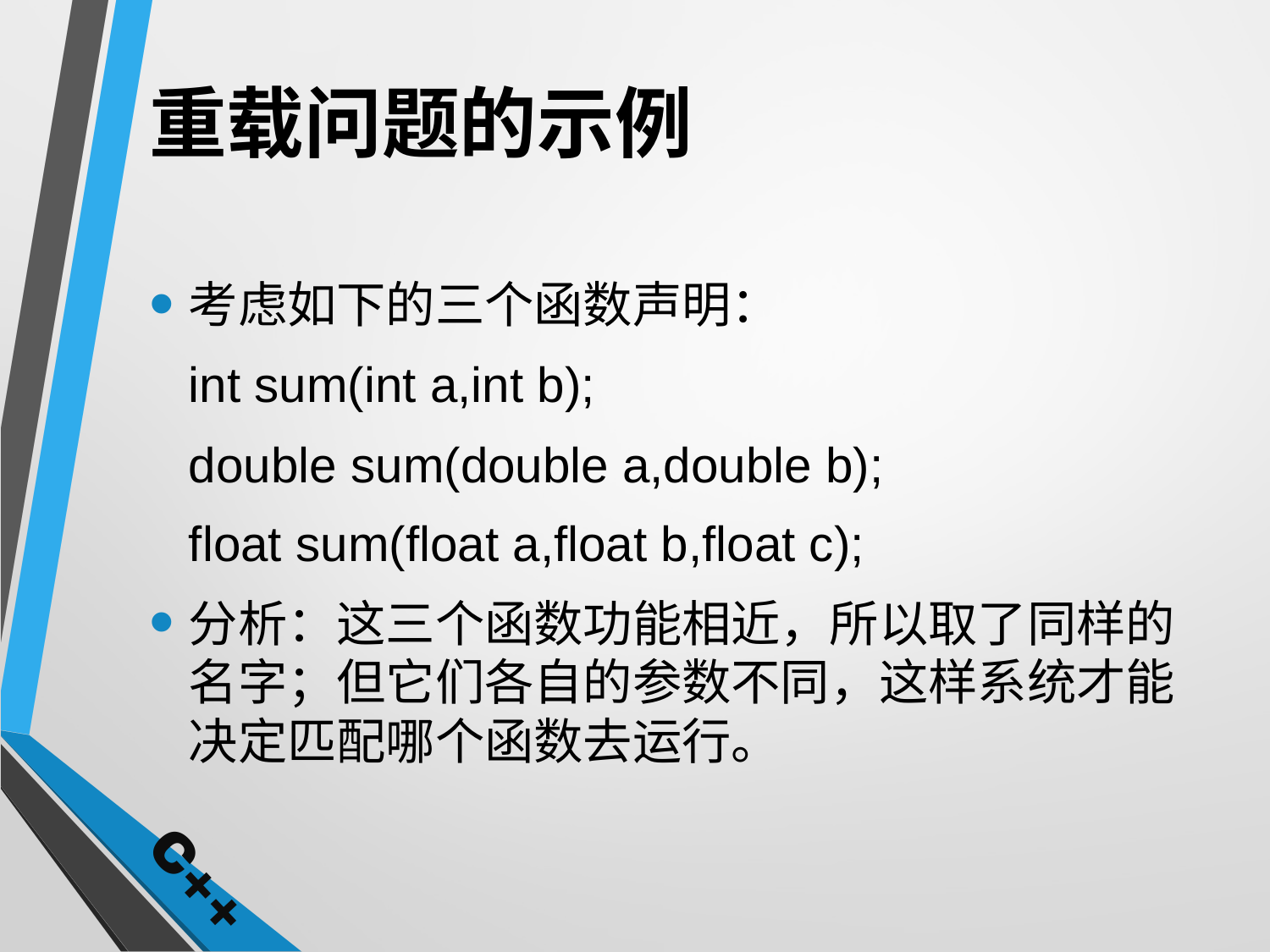

# 重载问题的示例
考虑如下的三个函数声明：
	int sum(int a,int b);
	double sum(double a,double b);
	float sum(float a,float b,float c);
分析：这三个函数功能相近，所以取了同样的名字；但它们各自的参数不同，这样系统才能决定匹配哪个函数去运行。